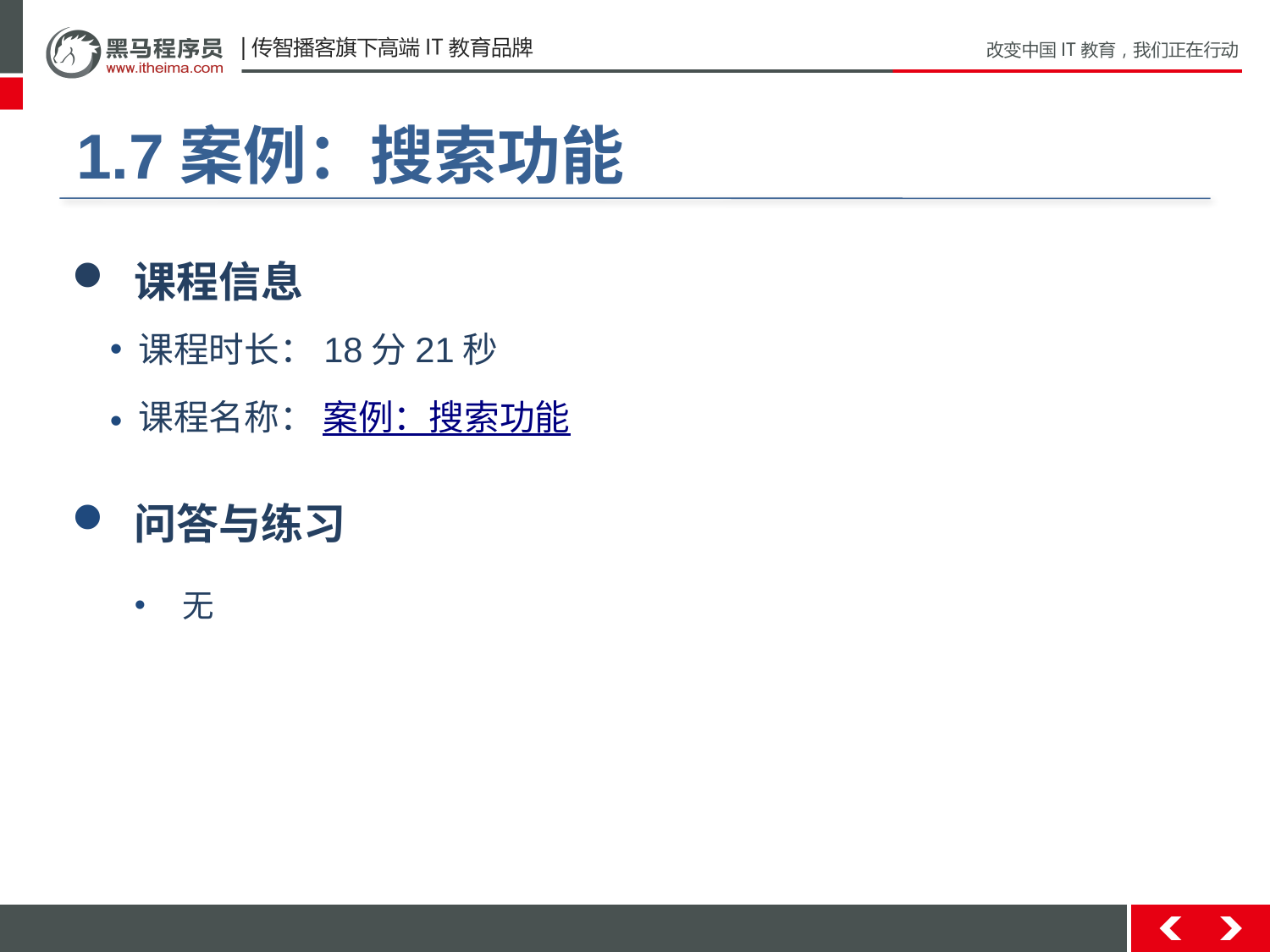

#
1.7案例：搜索功能
 课程信息
 课程时长：18分21秒
 课程名称： 案例：搜索功能
 问答与练习
无